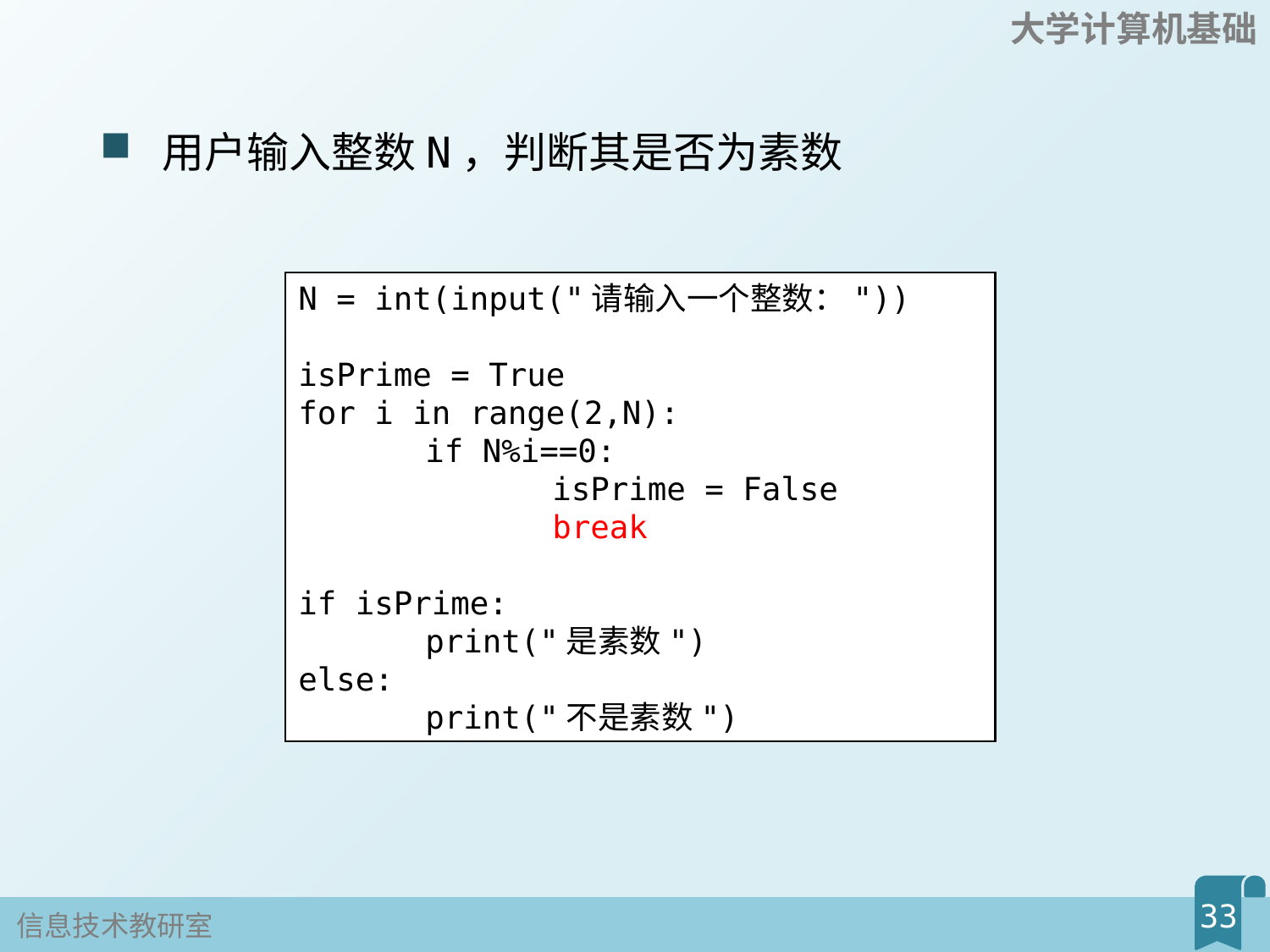

用户输入整数N，判断其是否为素数
N = int(input("请输入一个整数："))

isPrime = True
for i in range(2,N):
	if N%i==0:
		isPrime = False
		break

if isPrime:
	print("是素数")
else:
	print("不是素数")
33